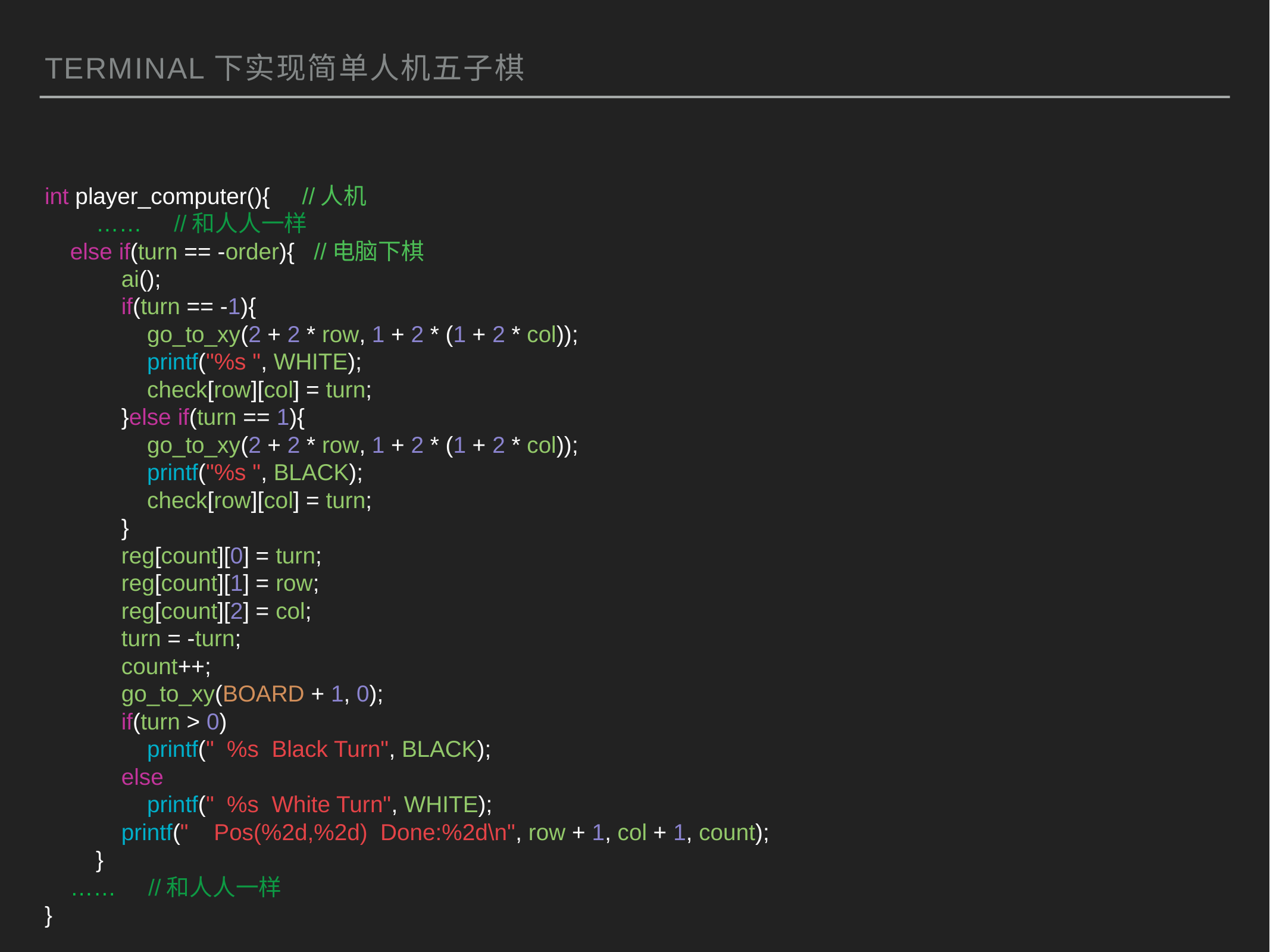

terminal下实现简单人机五子棋
int player_computer(){     //人机
        ……     //和人人一样
    else if(turn == -order){   //电脑下棋
            ai();
            if(turn == -1){
                go_to_xy(2 + 2 * row, 1 + 2 * (1 + 2 * col));
                printf("%s ", WHITE);
                check[row][col] = turn;
            }else if(turn == 1){
                go_to_xy(2 + 2 * row, 1 + 2 * (1 + 2 * col));
                printf("%s ", BLACK);
                check[row][col] = turn;
            }
            reg[count][0] = turn;
            reg[count][1] = row;
            reg[count][2] = col;
            turn = -turn;
            count++;
            go_to_xy(BOARD + 1, 0);
            if(turn > 0)
                printf("  %s  Black Turn", BLACK);
            else
                printf("  %s  White Turn", WHITE);
            printf("    Pos(%2d,%2d)  Done:%2d\n", row + 1, col + 1, count);
        }
    ……     //和人人一样
}